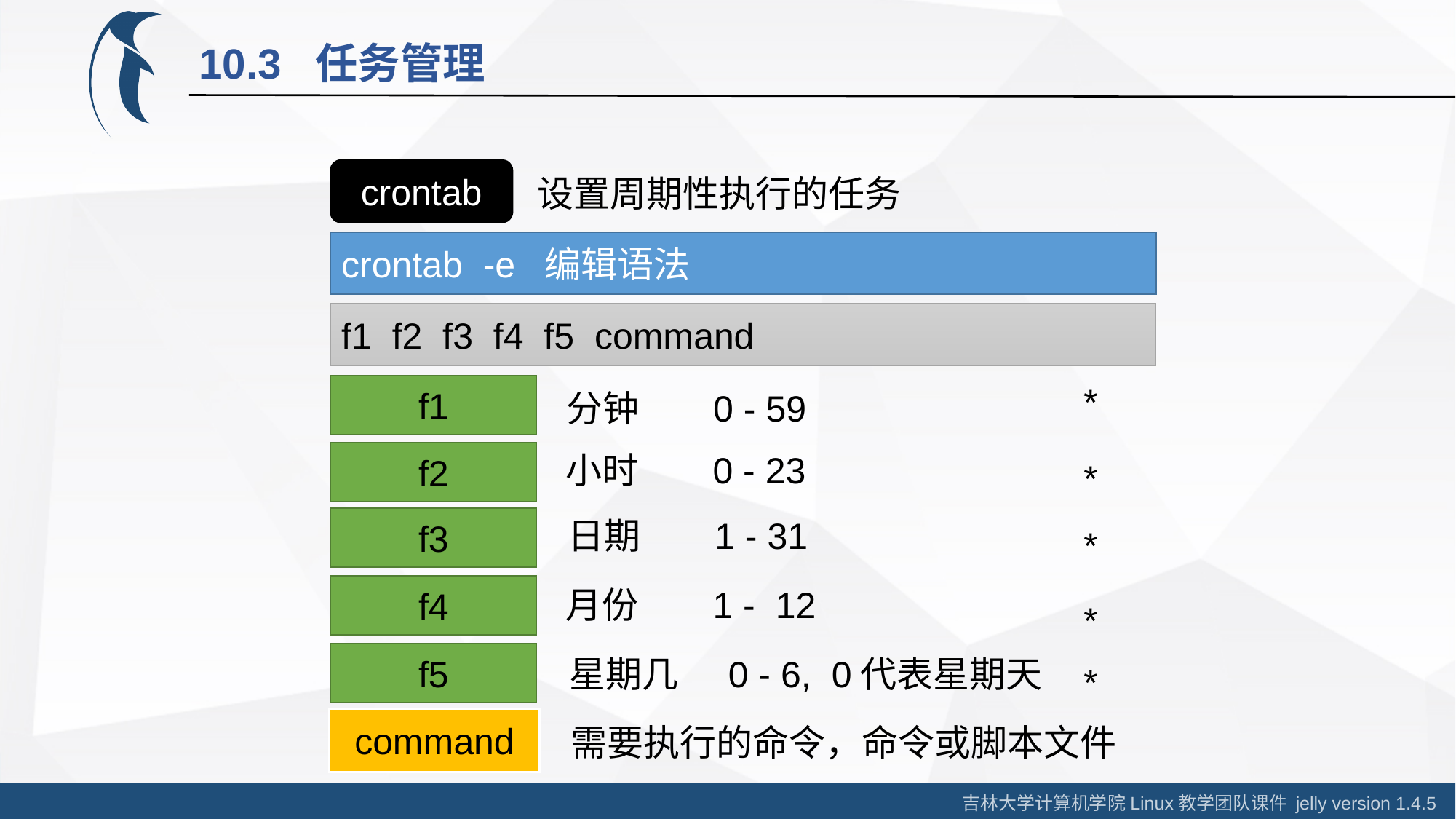

10.3  任务管理
crontab
设置周期性执行的任务
crontab  -e  编辑语法
f1  f2  f3  f4  f5  command
*
f1
分钟        0 - 59
小时        0 - 23
f2
*
日期        1 - 31
f3
*
f4
月份        1 -  12
*
f5
星期几     0 - 6,  0代表星期天
*
command
需要执行的命令，命令或脚本文件